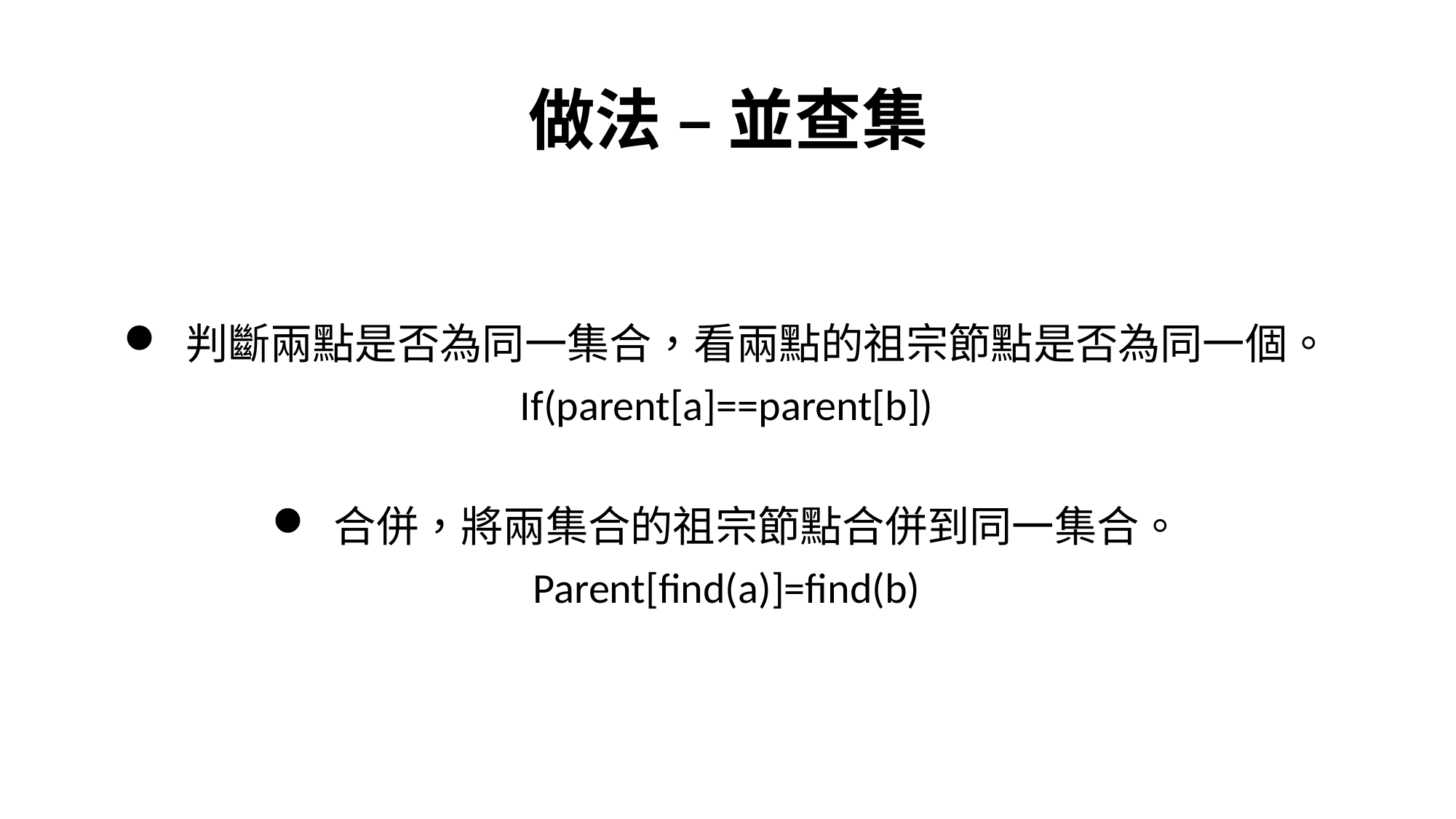

# 做法 – 並查集

 判斷兩點是否為同一集合，看兩點的祖宗節點是否為同一個。
If(parent[a]==parent[b])

 合併，將兩集合的祖宗節點合併到同一集合。
Parent[find(a)]=find(b)